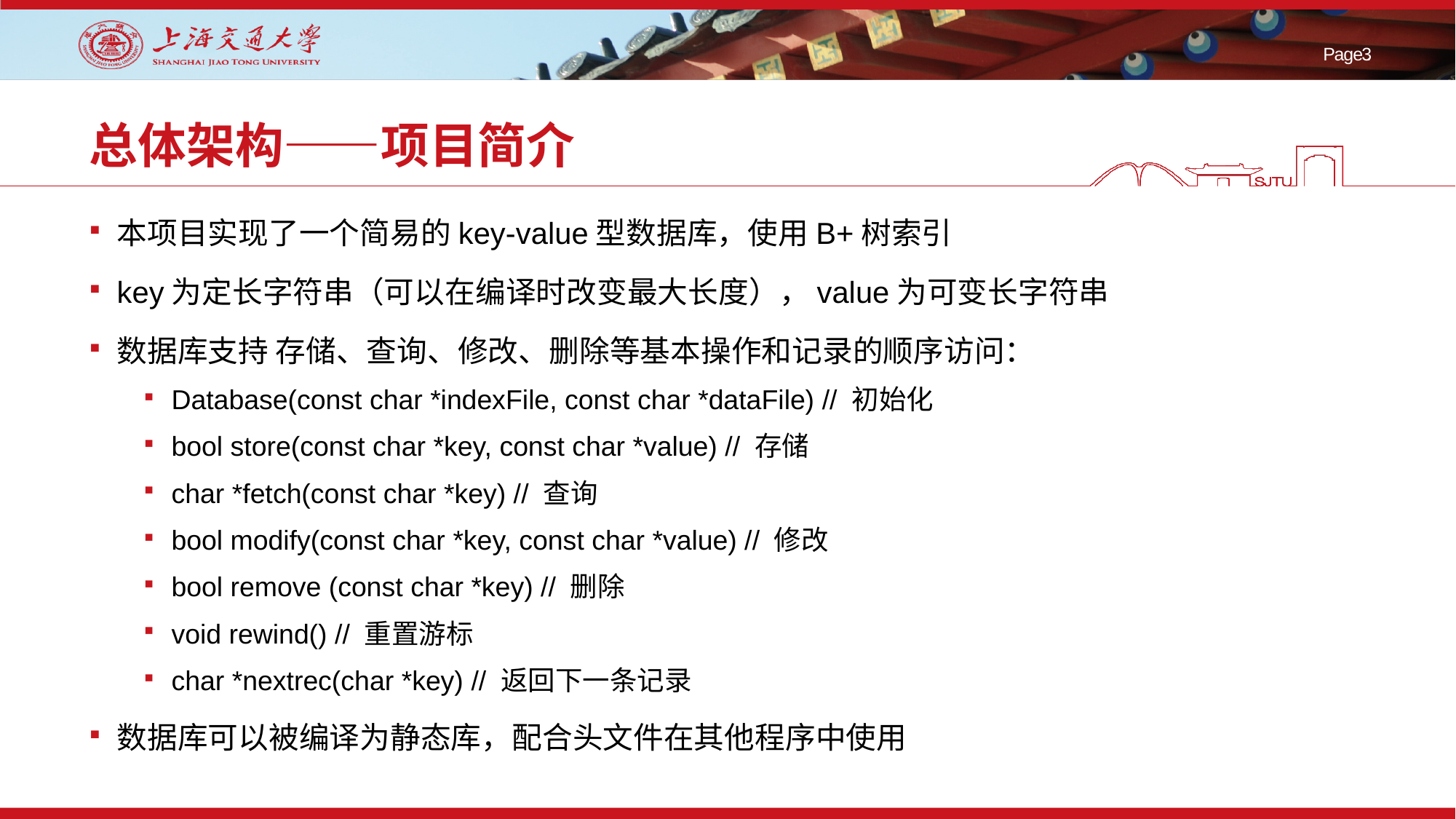

# 总体架构——项目简介
本项目实现了一个简易的key-value型数据库，使用B+树索引
key为定长字符串（可以在编译时改变最大长度），value为可变长字符串
数据库支持 存储、查询、修改、删除等基本操作和记录的顺序访问：
Database(const char *indexFile, const char *dataFile) // 初始化
bool store(const char *key, const char *value) // 存储
char *fetch(const char *key) // 查询
bool modify(const char *key, const char *value) // 修改
bool remove (const char *key) // 删除
void rewind() // 重置游标
char *nextrec(char *key) // 返回下一条记录
数据库可以被编译为静态库，配合头文件在其他程序中使用